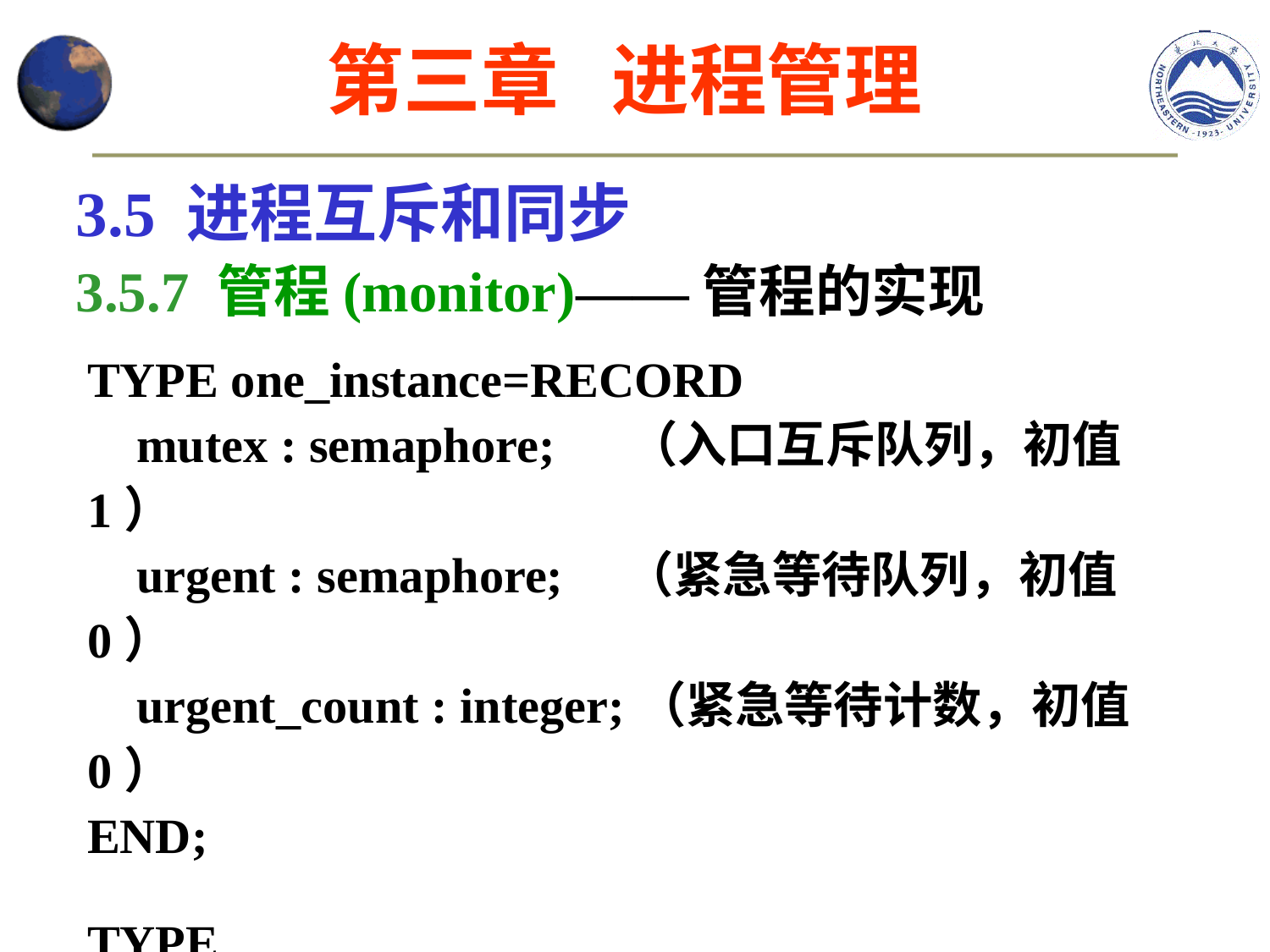

第三章   进程管理
3.5 进程互斥和同步
3.5.7 管程(monitor)——管程的实现
TYPE one_instance=RECORD
    mutex : semaphore;     （入口互斥队列，初值1）
    urgent : semaphore;    （紧急等待队列，初值0）
    urgent_count : integer;（紧急等待计数，初值0）
END;

TYPE
monitor_elements=MODULE;
define enter, leave, wait, signal;